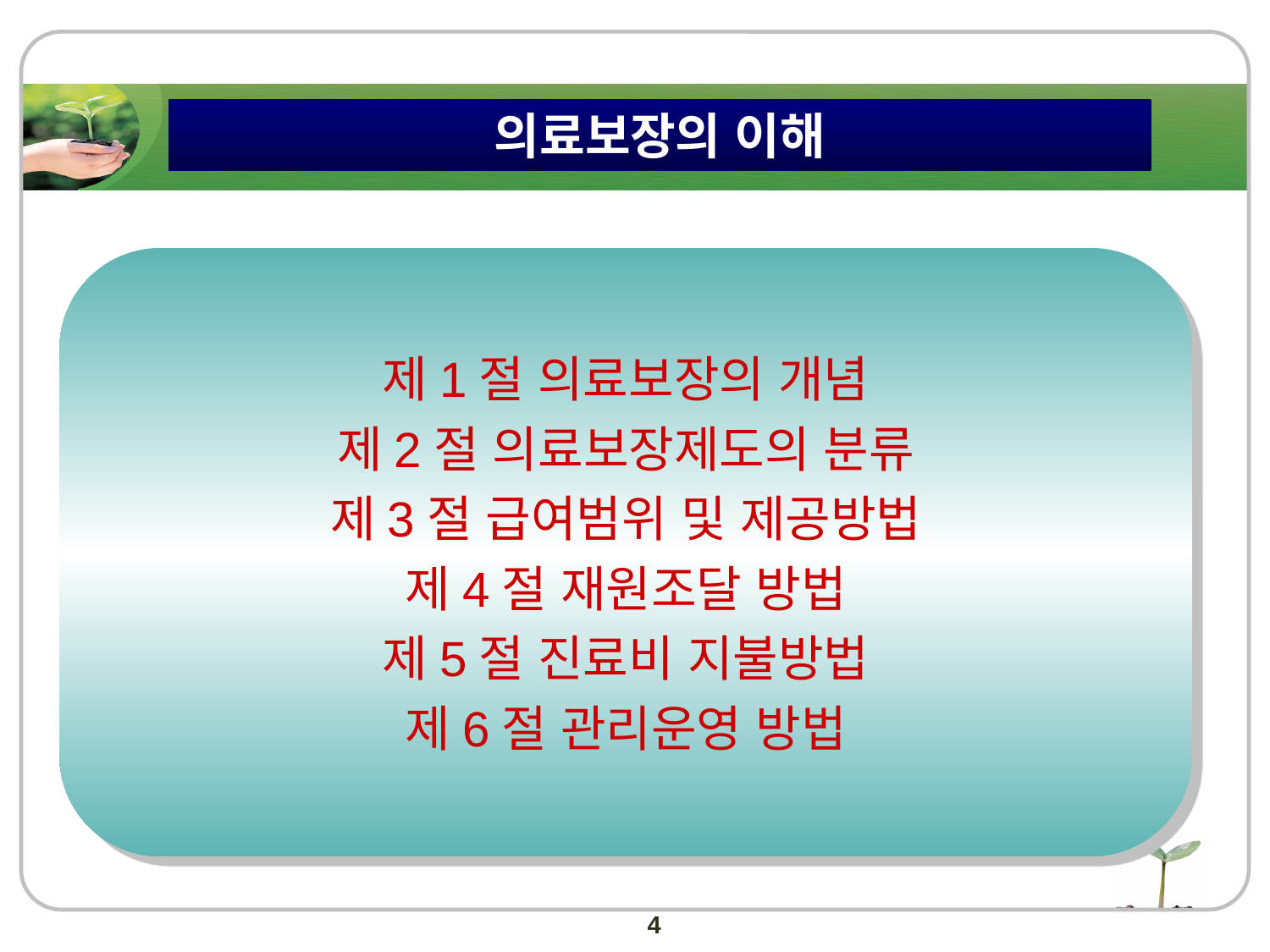

의료보장의 이해
제1절 의료보장의 개념
제2절 의료보장제도의 분류
제3절 급여범위 및 제공방법
제4절 재원조달 방법
제5절 진료비 지불방법
제6절 관리운영 방법
4